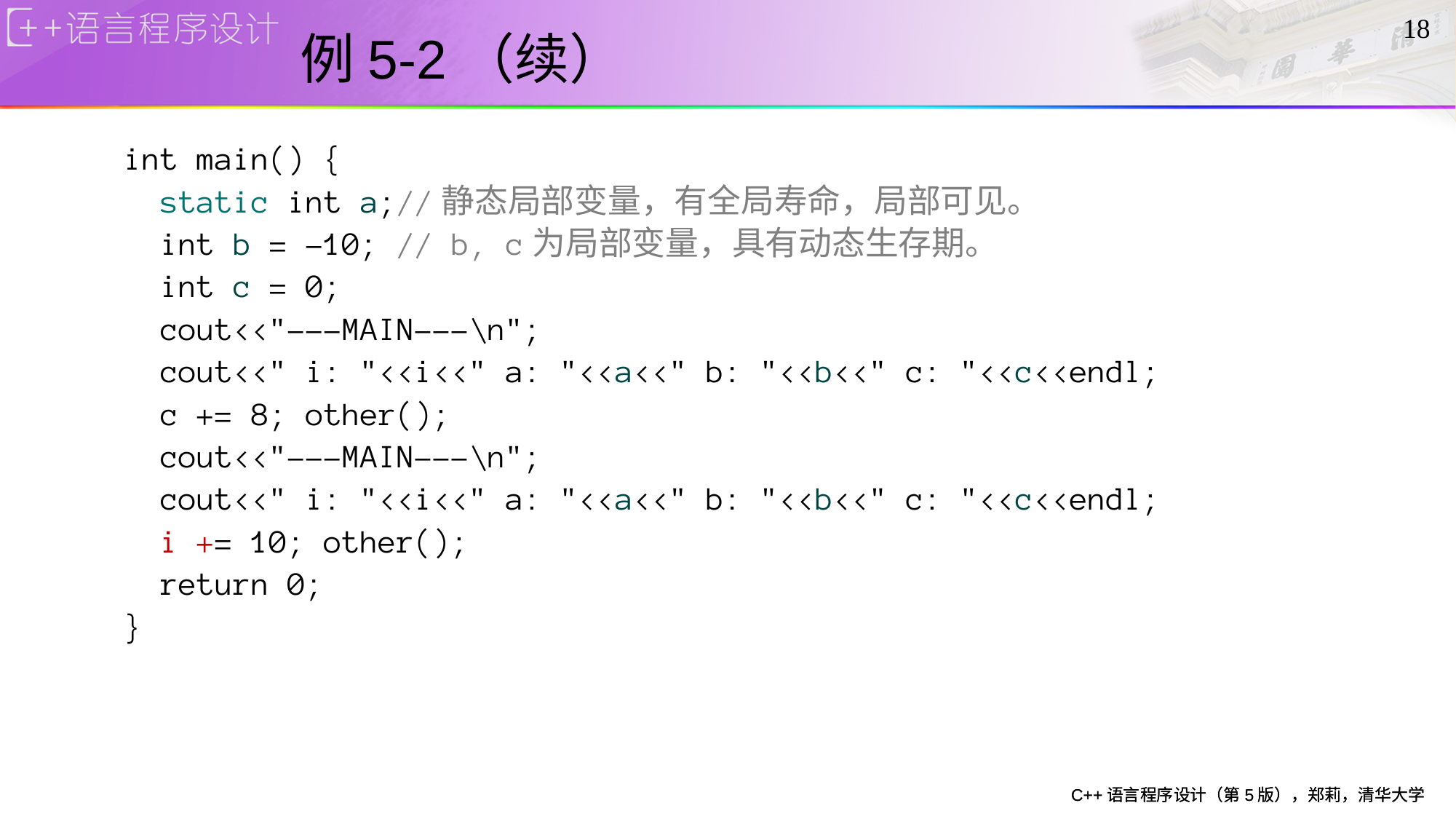

# 例5-2（续）
18
int main() {
  static int a;//静态局部变量，有全局寿命，局部可见。
  int b = -10; // b, c为局部变量，具有动态生存期。
  int c = 0;
  cout<<"---MAIN---\n";
  cout<<" i: "<<i<<" a: "<<a<<" b: "<<b<<" c: "<<c<<endl;
  c += 8; other();
  cout<<"---MAIN---\n";
  cout<<" i: "<<i<<" a: "<<a<<" b: "<<b<<" c: "<<c<<endl;
  i += 10; other();
  return 0;
}